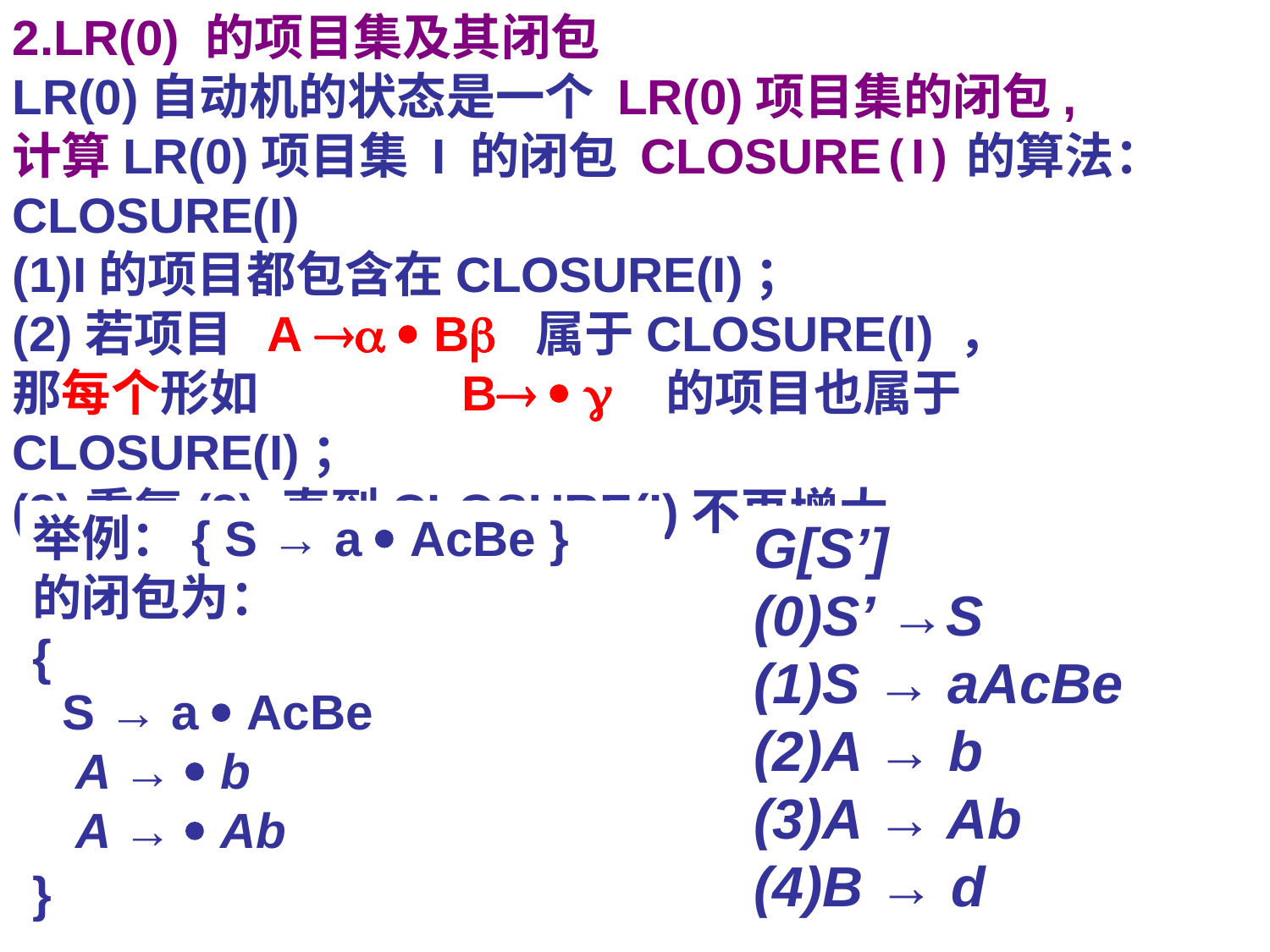

2.LR(0) 的项目集及其闭包
LR(0)自动机的状态是一个 LR(0)项目集的闭包,
计算LR(0)项目集 I 的闭包 CLOSURE(I)的算法： CLOSURE(I)
(1)I的项目都包含在CLOSURE(I)；
(2)若项目  A →α • Bβ  属于CLOSURE(I) ，
那每个形如		     B→ • γ   的项目也属于 CLOSURE(I)；
(3)重复(2),直到CLOSURE(I)不再增大。
举例：{ S → a • AcBe }
的闭包为：
{

}
G[S’]
(0)S’ →S
(1)S → aAcBe
(2)A → b
(3)A → Ab
(4)B → d
S → a • AcBe
 A → • b
 A → • Ab